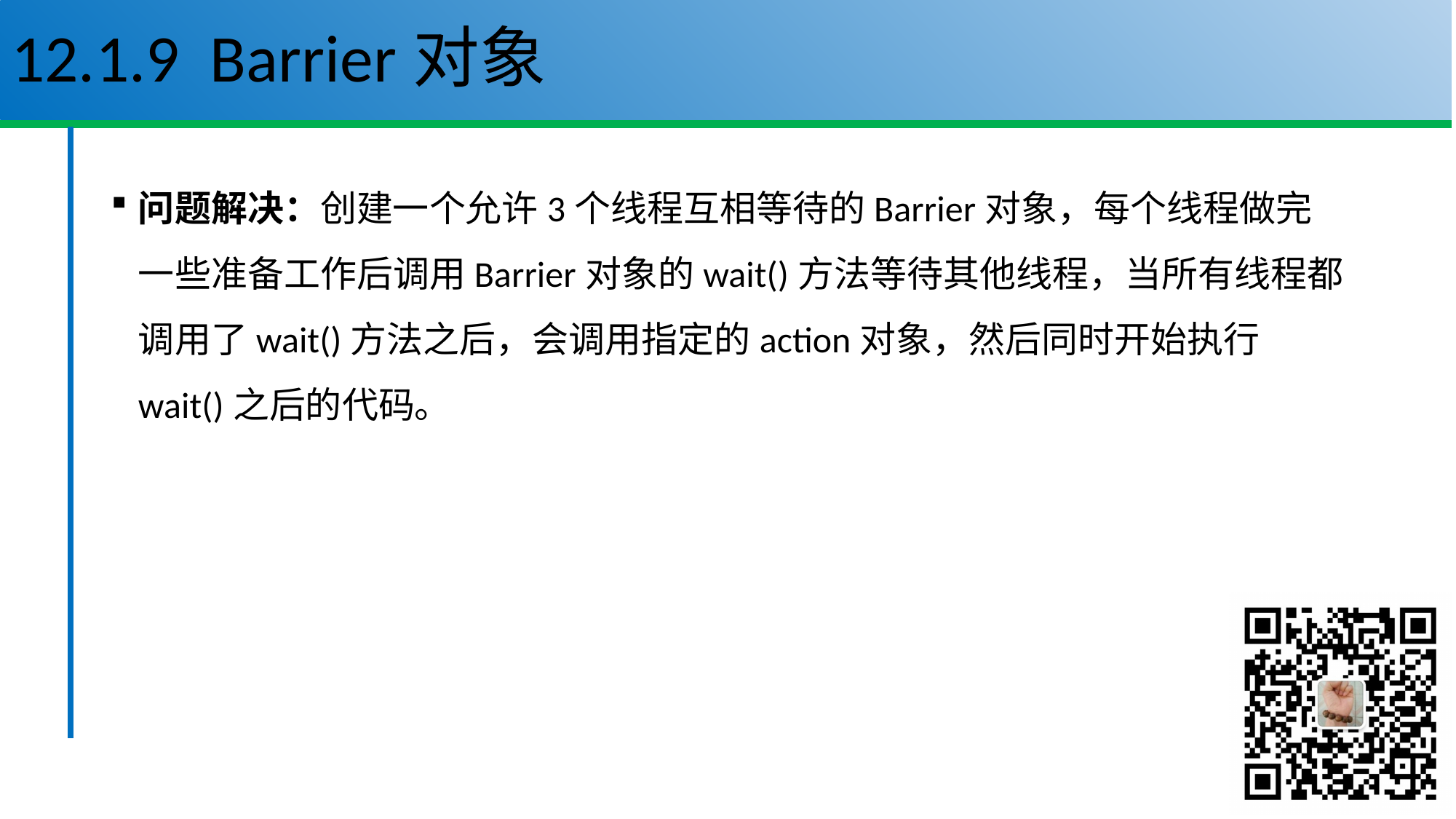

# 12.1.9  Barrier对象
问题解决：创建一个允许3个线程互相等待的Barrier对象，每个线程做完一些准备工作后调用Barrier对象的wait()方法等待其他线程，当所有线程都调用了wait()方法之后，会调用指定的action对象，然后同时开始执行wait()之后的代码。